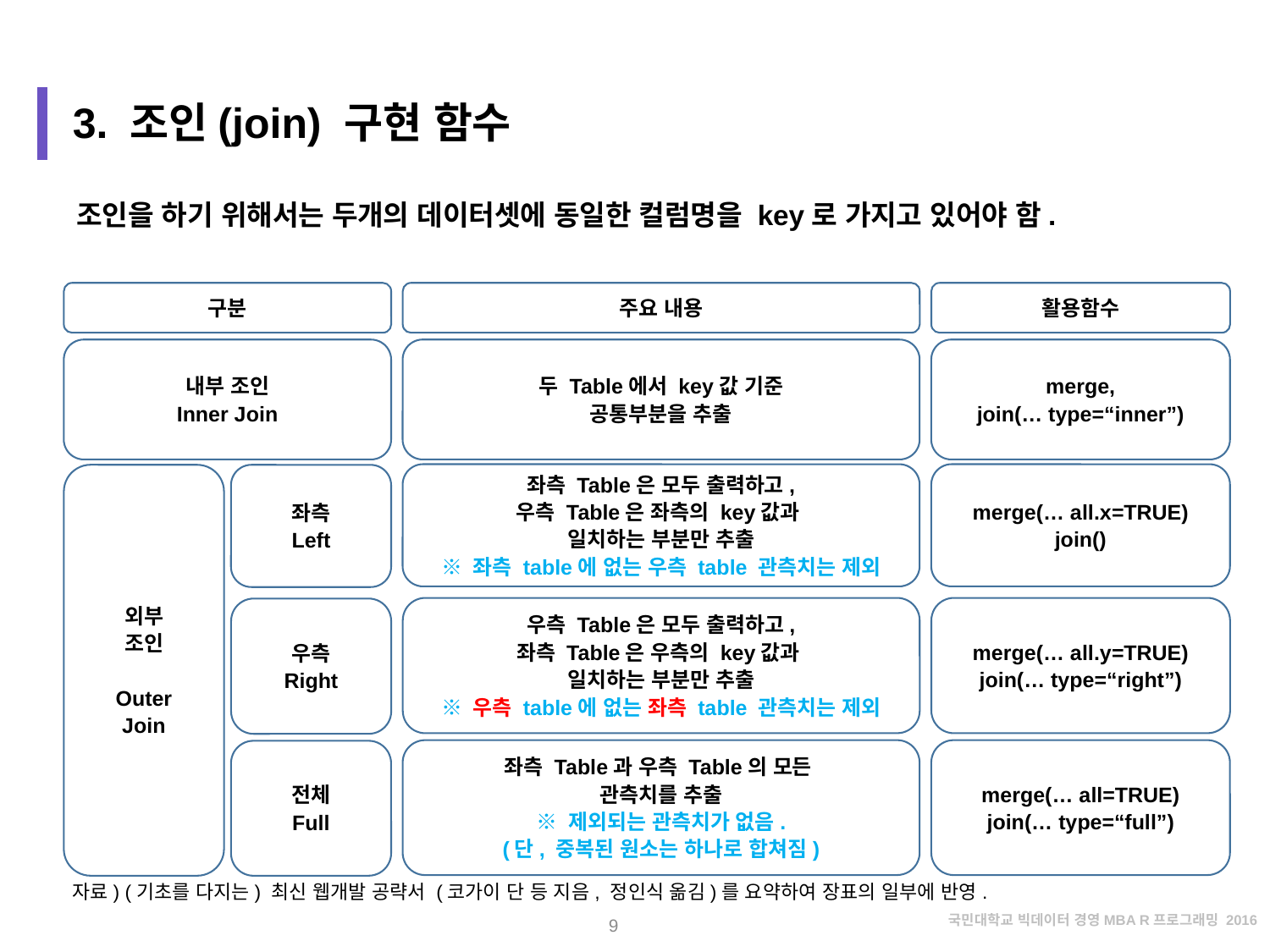

3. 조인(join) 구현 함수
조인을 하기 위해서는 두개의 데이터셋에 동일한 컬럼명을 key로 가지고 있어야 함.
활용함수
구분
주요 내용
merge,
join(… type=“inner”)
내부 조인
Inner Join
두 Table에서 key값 기준
공통부분을 추출
merge(… all.x=TRUE)
join()
좌측 Table은 모두 출력하고,
우측 Table은 좌측의 key값과
일치하는 부분만 추출
※ 좌측 table에 없는 우측 table 관측치는 제외
외부
조인

Outer
Join
좌측
Left
우측 Table은 모두 출력하고,
좌측 Table은 우측의 key값과
일치하는 부분만 추출
※ 우측 table에 없는 좌측 table 관측치는 제외
merge(… all.y=TRUE)
join(… type=“right”)
우측
Right
좌측 Table과 우측 Table의 모든
관측치를 추출
※ 제외되는 관측치가 없음.
(단, 중복된 원소는 하나로 합쳐짐)
merge(… all=TRUE)
join(… type=“full”)
전체
Full
자료) (기초를 다지는) 최신 웹개발 공략서 (코가이 단 등 지음, 정인식 옮김)를 요약하여 장표의 일부에 반영.
9